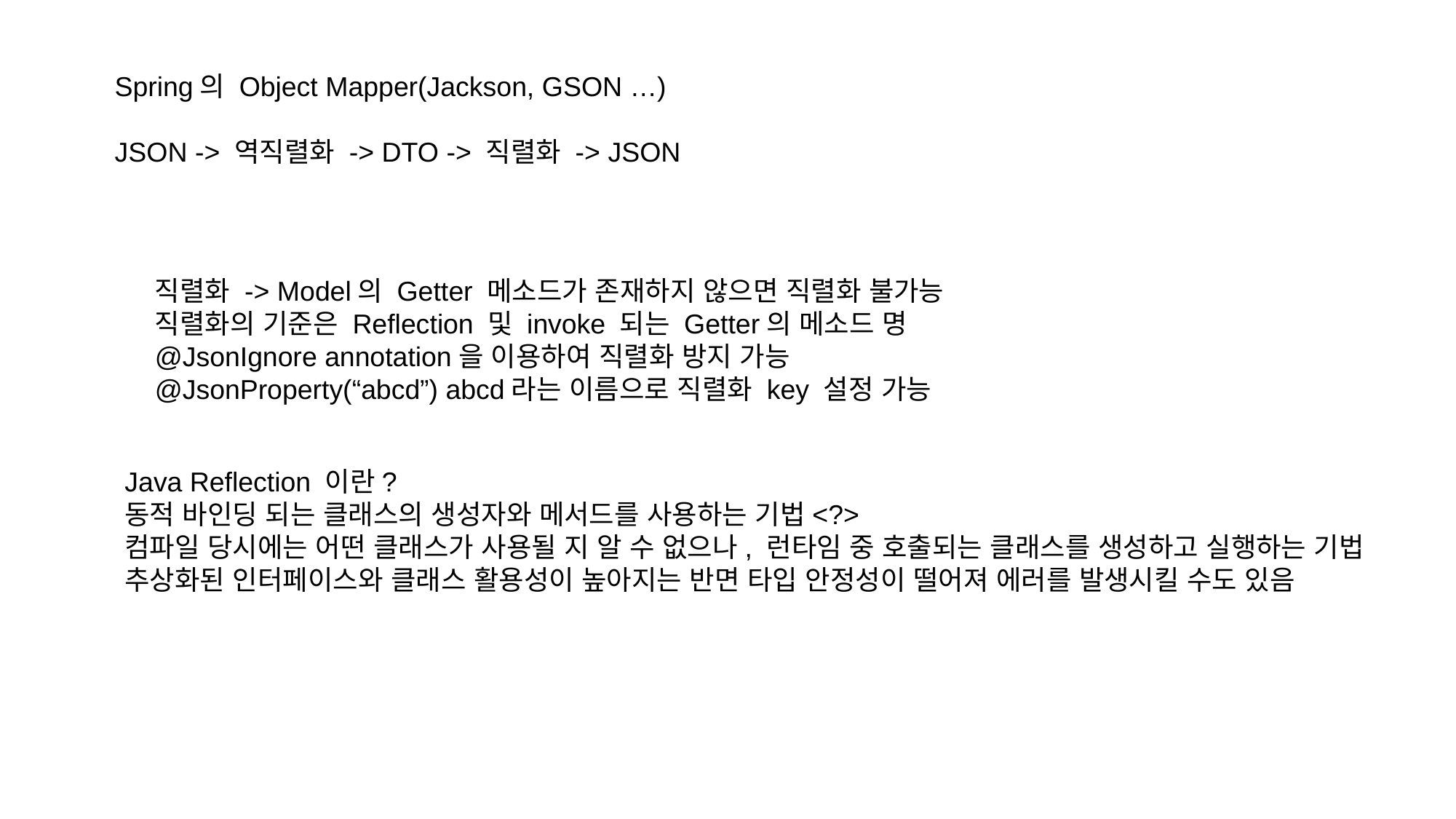

Spring의 Object Mapper(Jackson, GSON …)

JSON -> 역직렬화 -> DTO -> 직렬화 -> JSON

직렬화 -> Model의 Getter 메소드가 존재하지 않으면 직렬화 불가능
직렬화의 기준은 Reflection 및 invoke 되는 Getter의 메소드 명
@JsonIgnore annotation을 이용하여 직렬화 방지 가능
@JsonProperty(“abcd”) abcd라는 이름으로 직렬화 key 설정 가능

Java Reflection 이란?
동적 바인딩 되는 클래스의 생성자와 메서드를 사용하는 기법<?>
컴파일 당시에는 어떤 클래스가 사용될 지 알 수 없으나, 런타임 중 호출되는 클래스를 생성하고 실행하는 기법
추상화된 인터페이스와 클래스 활용성이 높아지는 반면 타입 안정성이 떨어져 에러를 발생시킬 수도 있음